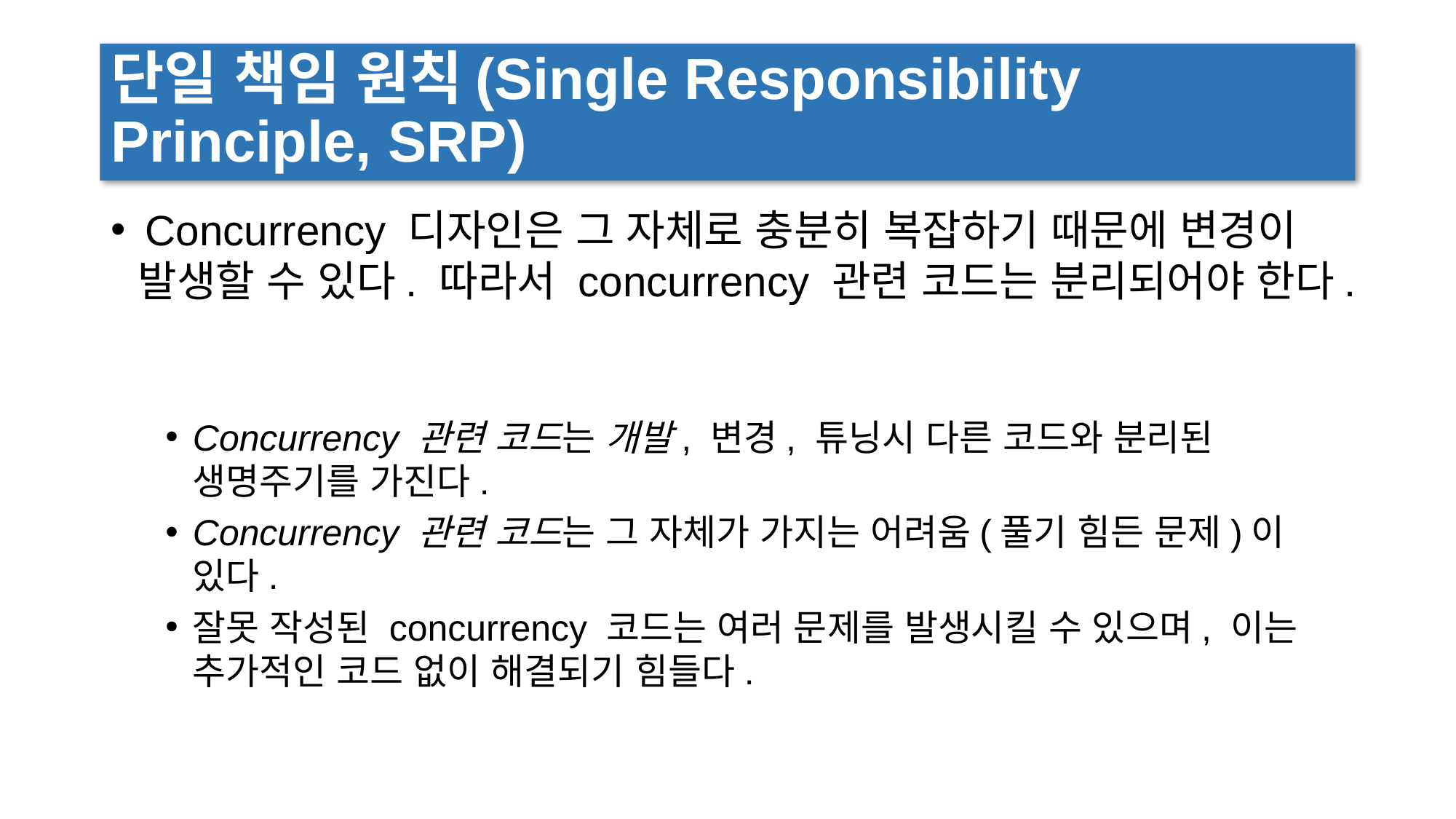

# 단일 책임 원칙(Single Responsibility Principle, SRP)
 Concurrency 디자인은 그 자체로 충분히 복잡하기 때문에 변경이 발생할 수 있다. 따라서 concurrency 관련 코드는 분리되어야 한다.
Concurrency 관련 코드는 개발, 변경, 튜닝시 다른 코드와 분리된 생명주기를 가진다.
Concurrency 관련 코드는 그 자체가 가지는 어려움(풀기 힘든 문제)이 있다.
잘못 작성된 concurrency 코드는 여러 문제를 발생시킬 수 있으며, 이는 추가적인 코드 없이 해결되기 힘들다.